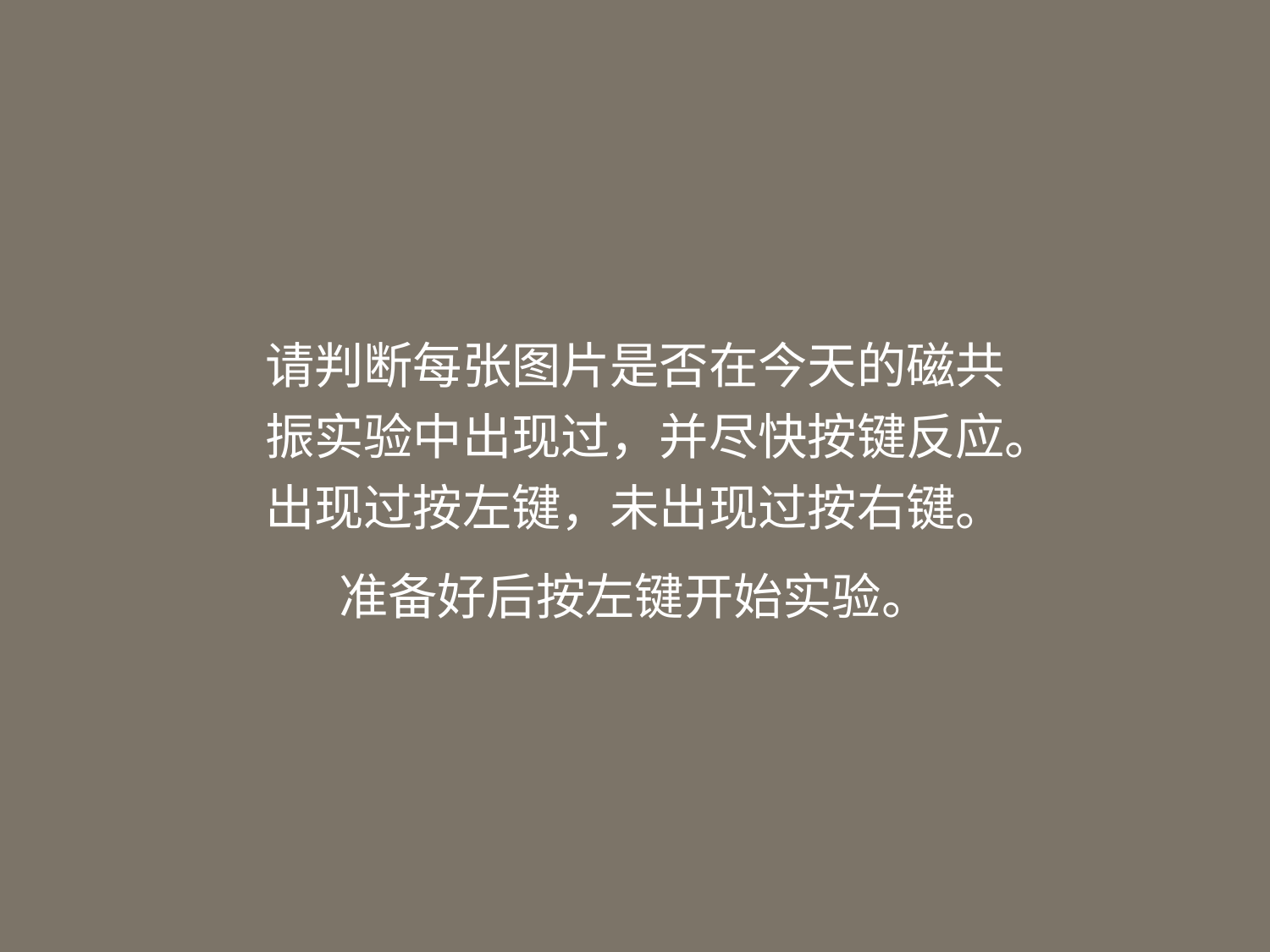

请判断每张图片是否在今天的磁共振实验中出现过，并尽快按键反应。出现过按左键，未出现过按右键。
准备好后按左键开始实验。